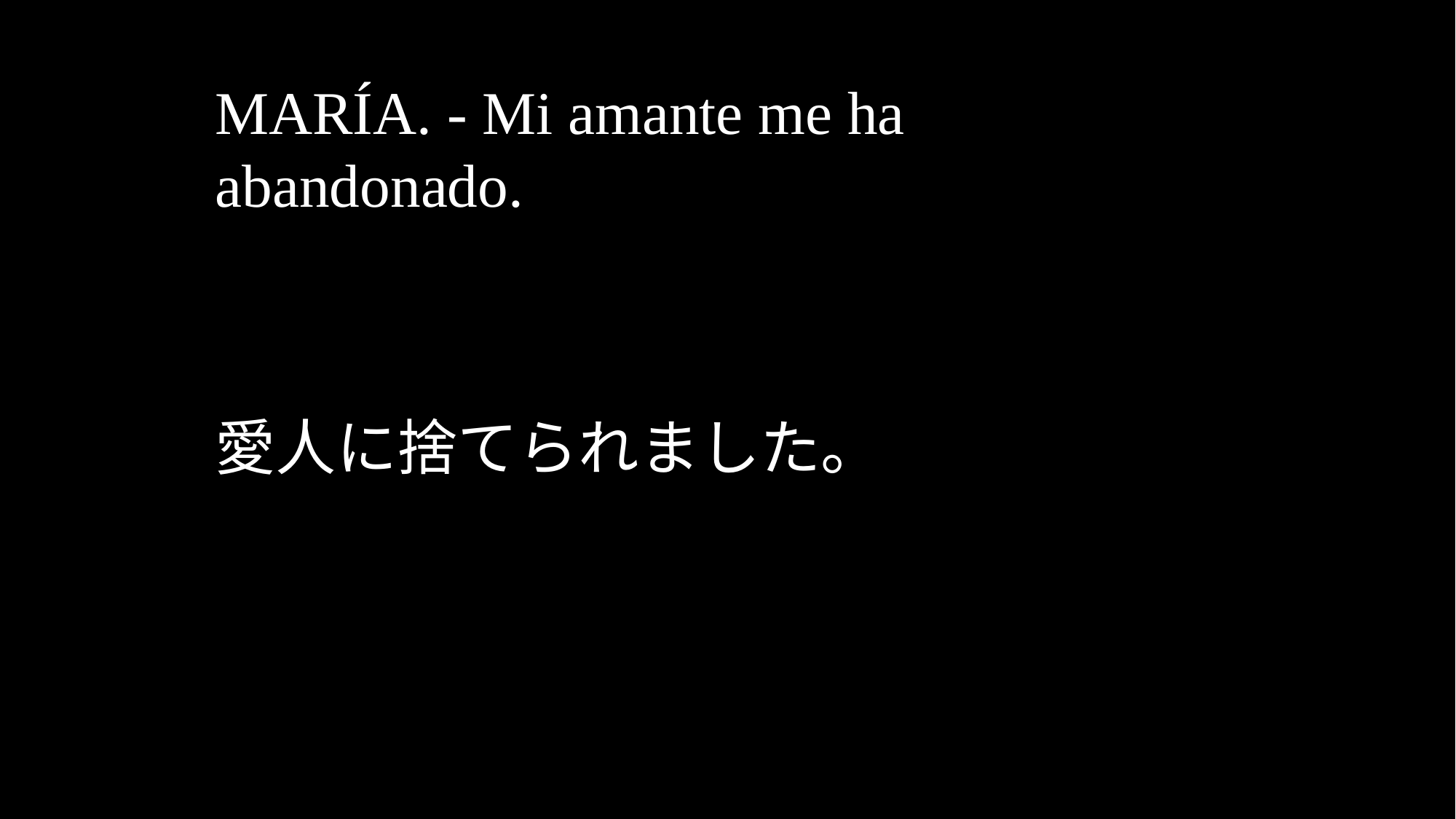

MARÍA. - Mi amante me ha abandonado.

愛人に捨てられました。